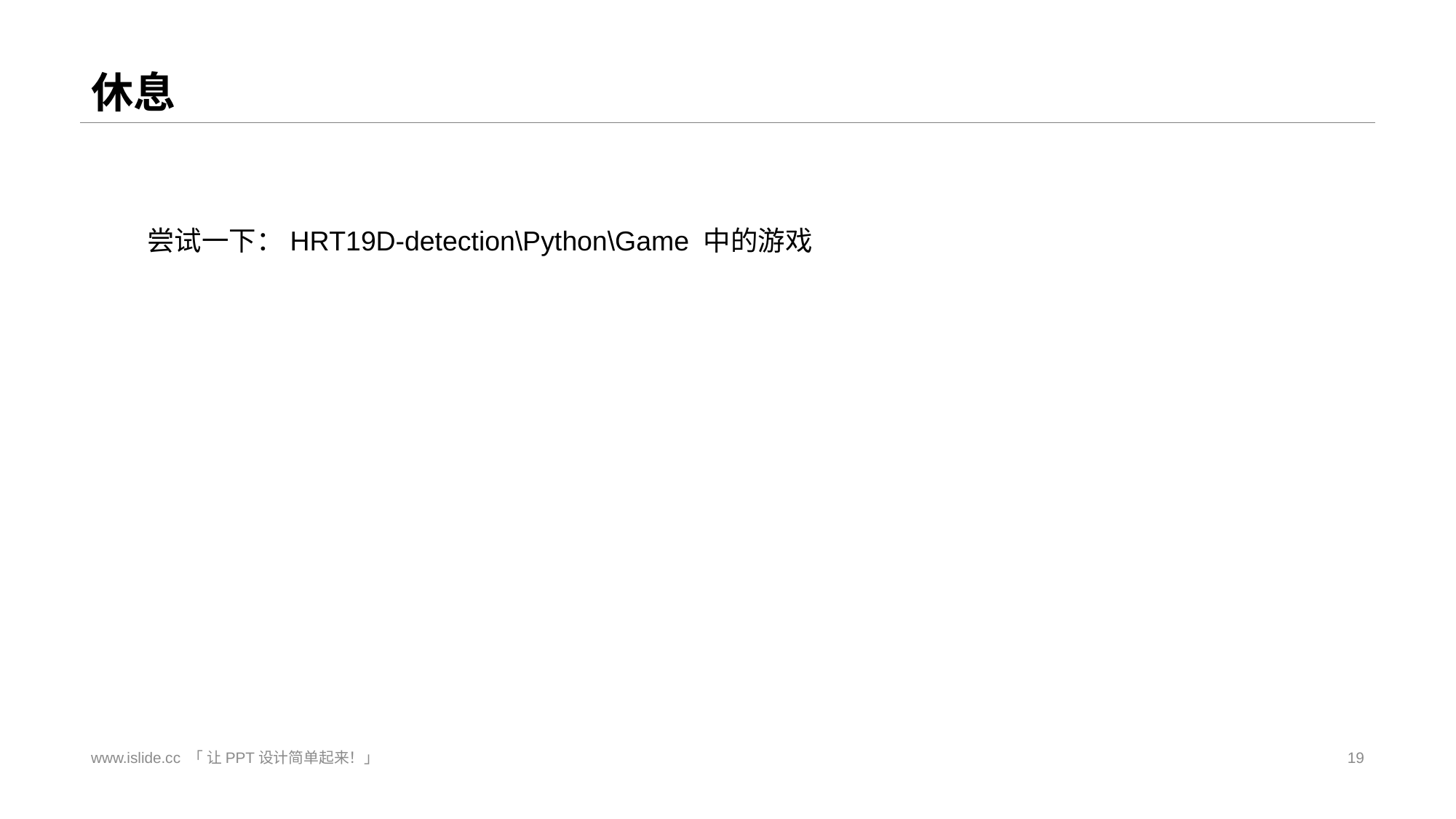

# 休息
尝试一下：HRT19D-detection\Python\Game 中的游戏
www.islide.cc 「 让PPT设计简单起来！」
19